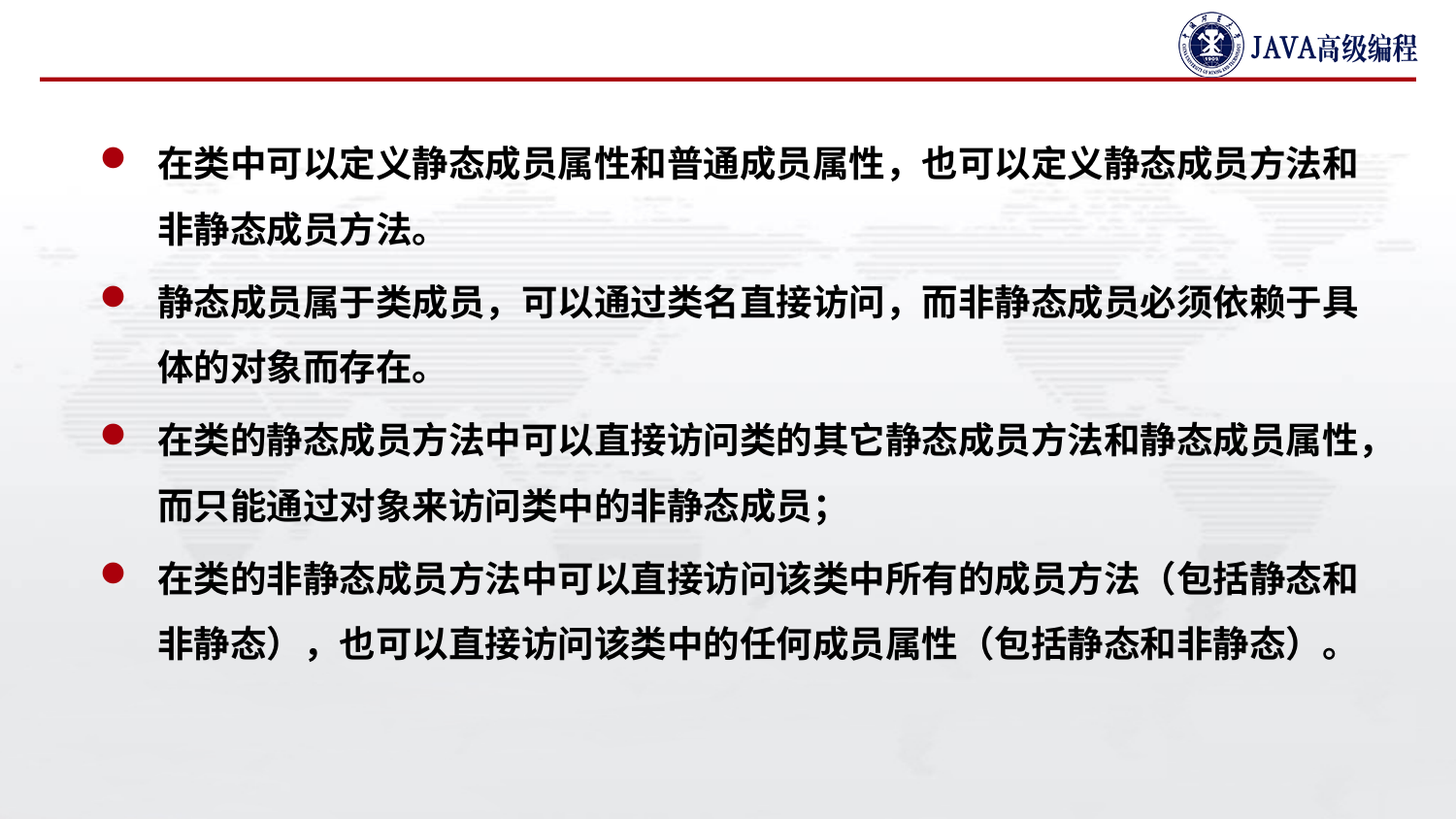

#
在类中可以定义静态成员属性和普通成员属性，也可以定义静态成员方法和非静态成员方法。
静态成员属于类成员，可以通过类名直接访问，而非静态成员必须依赖于具体的对象而存在。
在类的静态成员方法中可以直接访问类的其它静态成员方法和静态成员属性，而只能通过对象来访问类中的非静态成员；
在类的非静态成员方法中可以直接访问该类中所有的成员方法（包括静态和非静态），也可以直接访问该类中的任何成员属性（包括静态和非静态）。